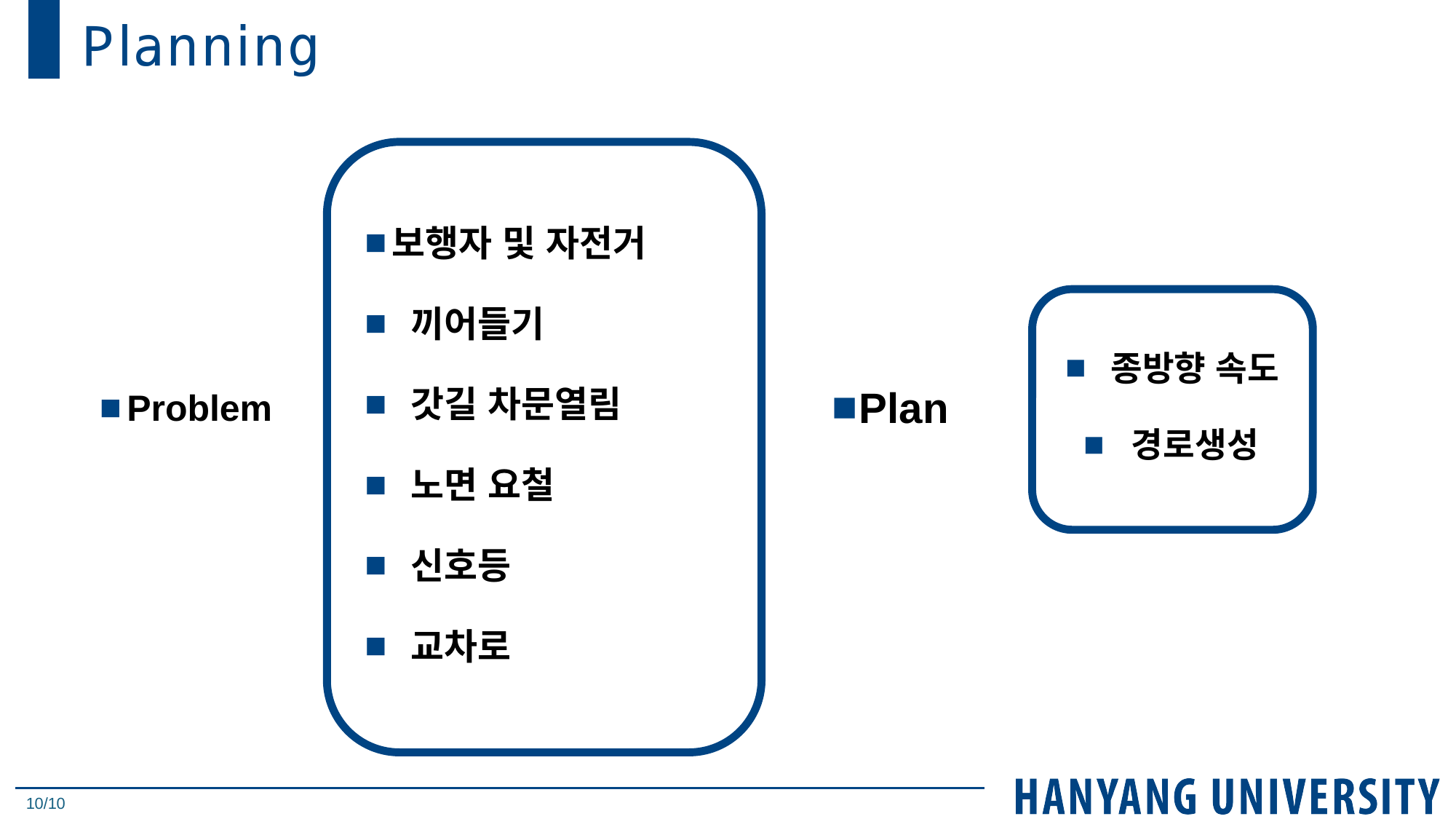

# Planning
보행자 및 자전거
 끼어들기
 갓길 차문열림
 노면 요철
 신호등
 교차로

 종방향 속도
 경로생성
Problem
Plan